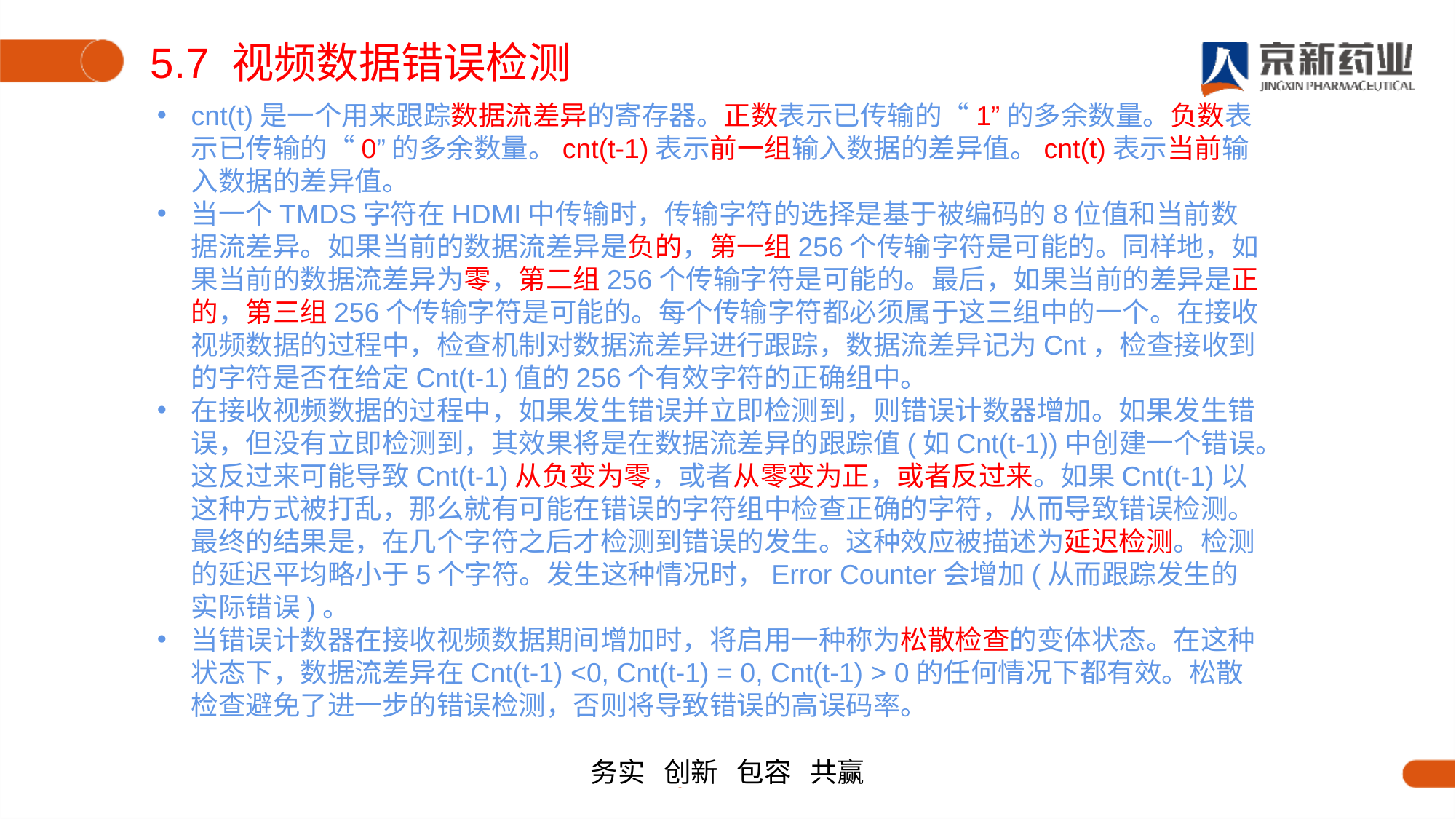

5.7 视频数据错误检测
cnt(t)是一个用来跟踪数据流差异的寄存器。正数表示已传输的“1”的多余数量。负数表示已传输的“0”的多余数量。cnt(t-1)表示前一组输入数据的差异值。cnt(t)表示当前输入数据的差异值。
当一个TMDS字符在HDMI中传输时，传输字符的选择是基于被编码的8位值和当前数据流差异。如果当前的数据流差异是负的，第一组256个传输字符是可能的。同样地，如果当前的数据流差异为零，第二组256个传输字符是可能的。最后，如果当前的差异是正的，第三组256个传输字符是可能的。每个传输字符都必须属于这三组中的一个。在接收视频数据的过程中，检查机制对数据流差异进行跟踪，数据流差异记为Cnt，检查接收到的字符是否在给定Cnt(t-1)值的256个有效字符的正确组中。
在接收视频数据的过程中，如果发生错误并立即检测到，则错误计数器增加。如果发生错误，但没有立即检测到，其效果将是在数据流差异的跟踪值(如Cnt(t-1))中创建一个错误。这反过来可能导致Cnt(t-1)从负变为零，或者从零变为正，或者反过来。如果Cnt(t-1)以这种方式被打乱，那么就有可能在错误的字符组中检查正确的字符，从而导致错误检测。最终的结果是，在几个字符之后才检测到错误的发生。这种效应被描述为延迟检测。检测的延迟平均略小于5个字符。发生这种情况时，Error Counter会增加(从而跟踪发生的实际错误)。
当错误计数器在接收视频数据期间增加时，将启用一种称为松散检查的变体状态。在这种状态下，数据流差异在Cnt(t-1) <0, Cnt(t-1) = 0, Cnt(t-1) > 0的任何情况下都有效。松散检查避免了进一步的错误检测，否则将导致错误的高误码率。